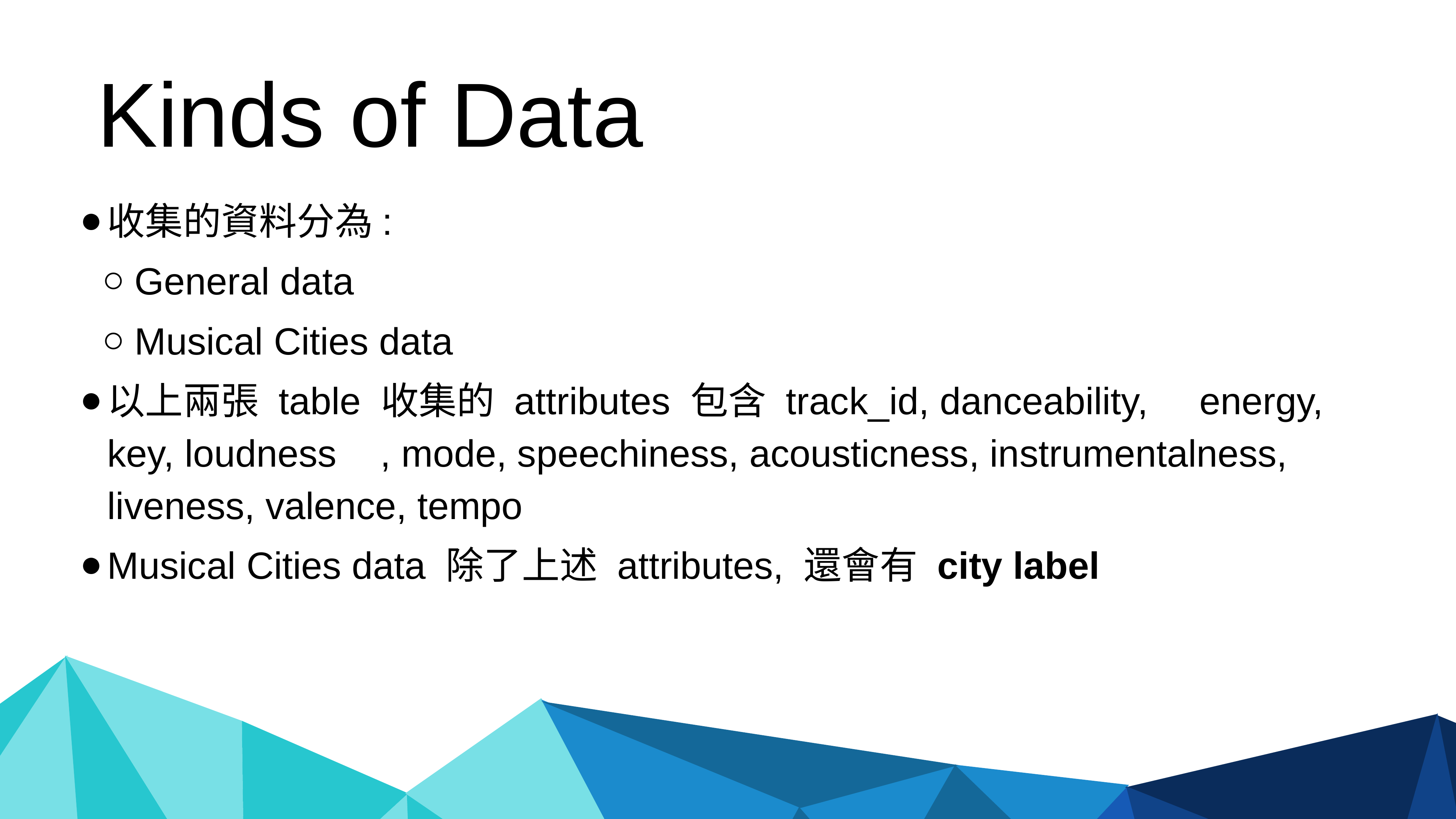

Kinds of Data
收集的資料分為:
General data
Musical Cities data
以上兩張 table 收集的 attributes 包含 track_id, danceability, 	energy, key, loudness	, mode, speechiness, acousticness, instrumentalness, liveness, valence, tempo
Musical Cities data 除了上述 attributes, 還會有 city label